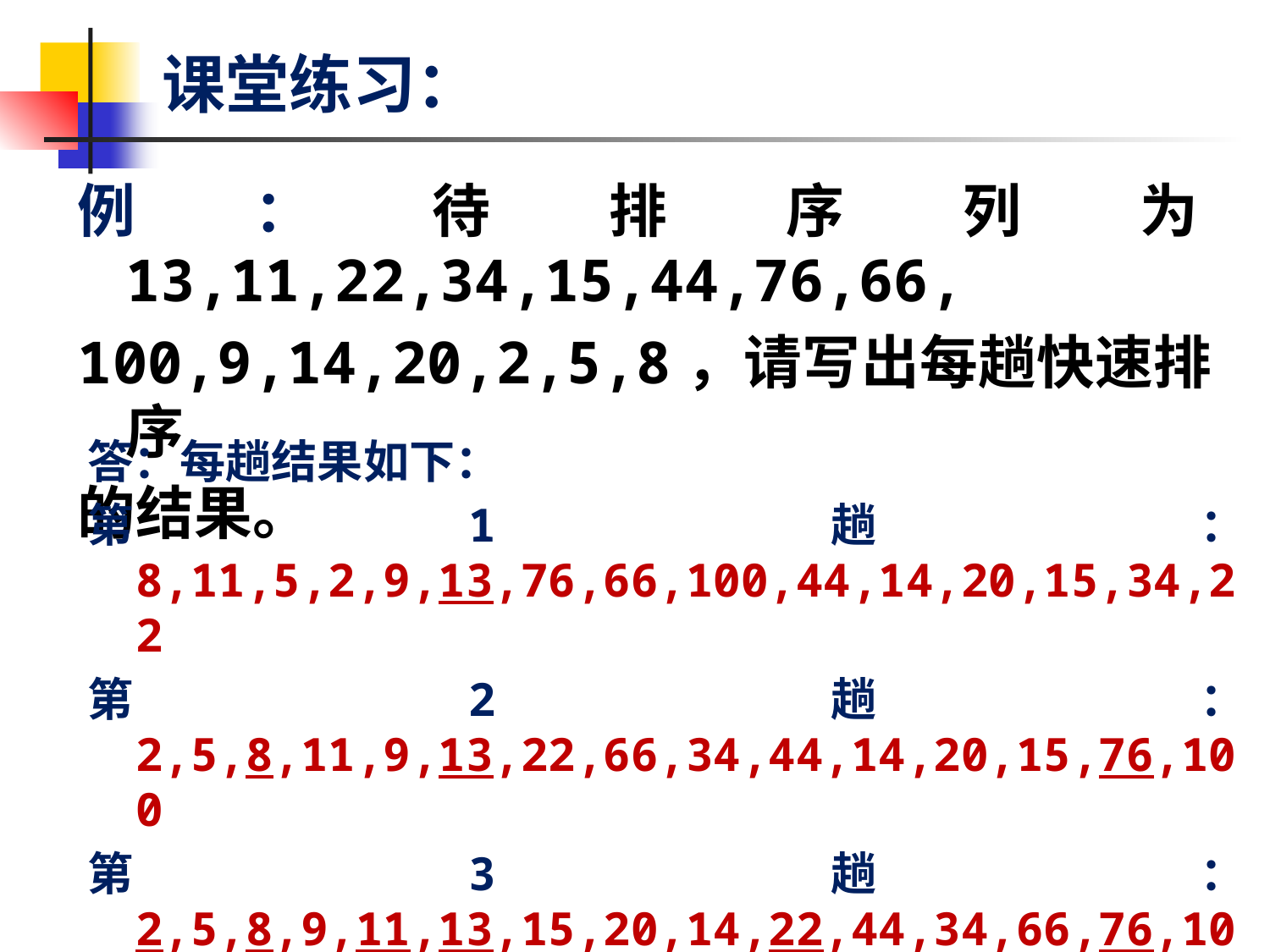

课堂练习：
例：待排序列为13,11,22,34,15,44,76,66,
100,9,14,20,2,5,8，请写出每趟快速排序
的结果。
答：每趟结果如下：
第1趟：8,11,5,2,9,13,76,66,100,44,14,20,15,34,22
第2趟：2,5,8,11,9,13,22,66,34,44,14,20,15,76,100
第3趟：2,5,8,9,11,13,15,20,14,22,44,34,66,76,100
第4趟：2,5,8,9,11,13,14,15,20,22,34,44,66,76,100